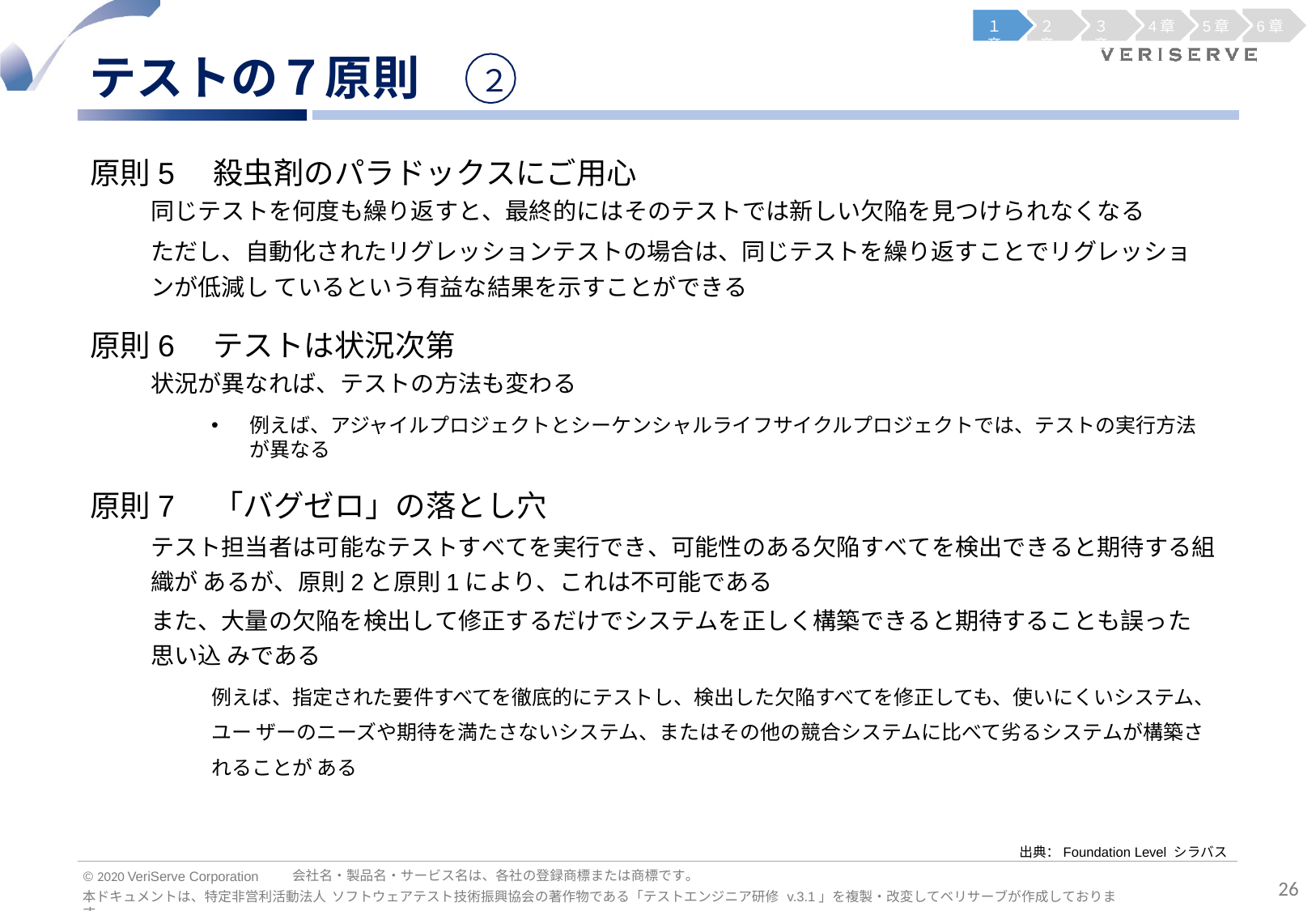

１章
２章
３章
4章
5章
6章
テストの７原則

２
原則5	殺虫剤のパラドックスにご用心
同じテストを何度も繰り返すと、最終的にはそのテストでは新しい欠陥を見つけられなくなる
ただし、自動化されたリグレッションテストの場合は、同じテストを繰り返すことでリグレッションが低減し ているという有益な結果を示すことができる

原則6	テストは状況次第
状況が異なれば、テストの方法も変わる
例えば、アジャイルプロジェクトとシーケンシャルライフサイクルプロジェクトでは、テストの実行方法が異なる

原則7	「バグゼロ」の落とし穴
テスト担当者は可能なテストすべてを実行でき、可能性のある欠陥すべてを検出できると期待する組織が あるが、原則2と原則1により、これは不可能である
また、大量の欠陥を検出して修正するだけでシステムを正しく構築できると期待することも誤った思い込 みである
例えば、指定された要件すべてを徹底的にテストし、検出した欠陥すべてを修正しても、使いにくいシステム、ユー ザーのニーズや期待を満たさないシステム、またはその他の競合システムに比べて劣るシステムが構築されることが ある
出典：Foundation Level シラバス
会社名・製品名・サービス名は、各社の登録商標または商標です。
© 2020 VeriServe Corporation
26
本ドキュメントは、特定非営利活動法人 ソフトウェアテスト技術振興協会の著作物である「テストエンジニア研修 v.3.1」を複製・改変してベリサーブが作成しております。